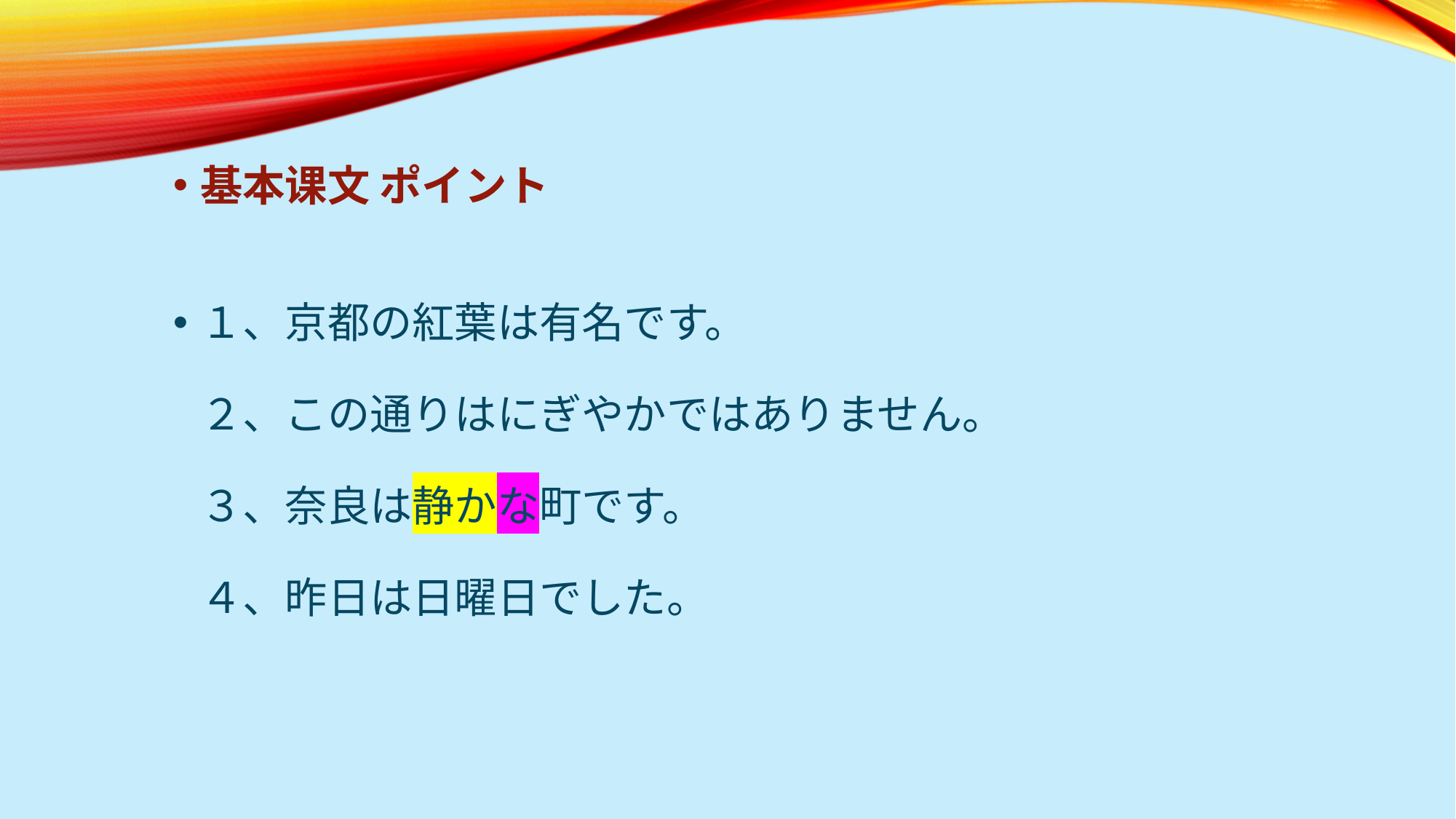

基本课文 ポイント
１、京都の紅葉は有名です。
２、この通りはにぎやかではありません。
３、奈良は静かな町です。
４、昨日は日曜日でした。